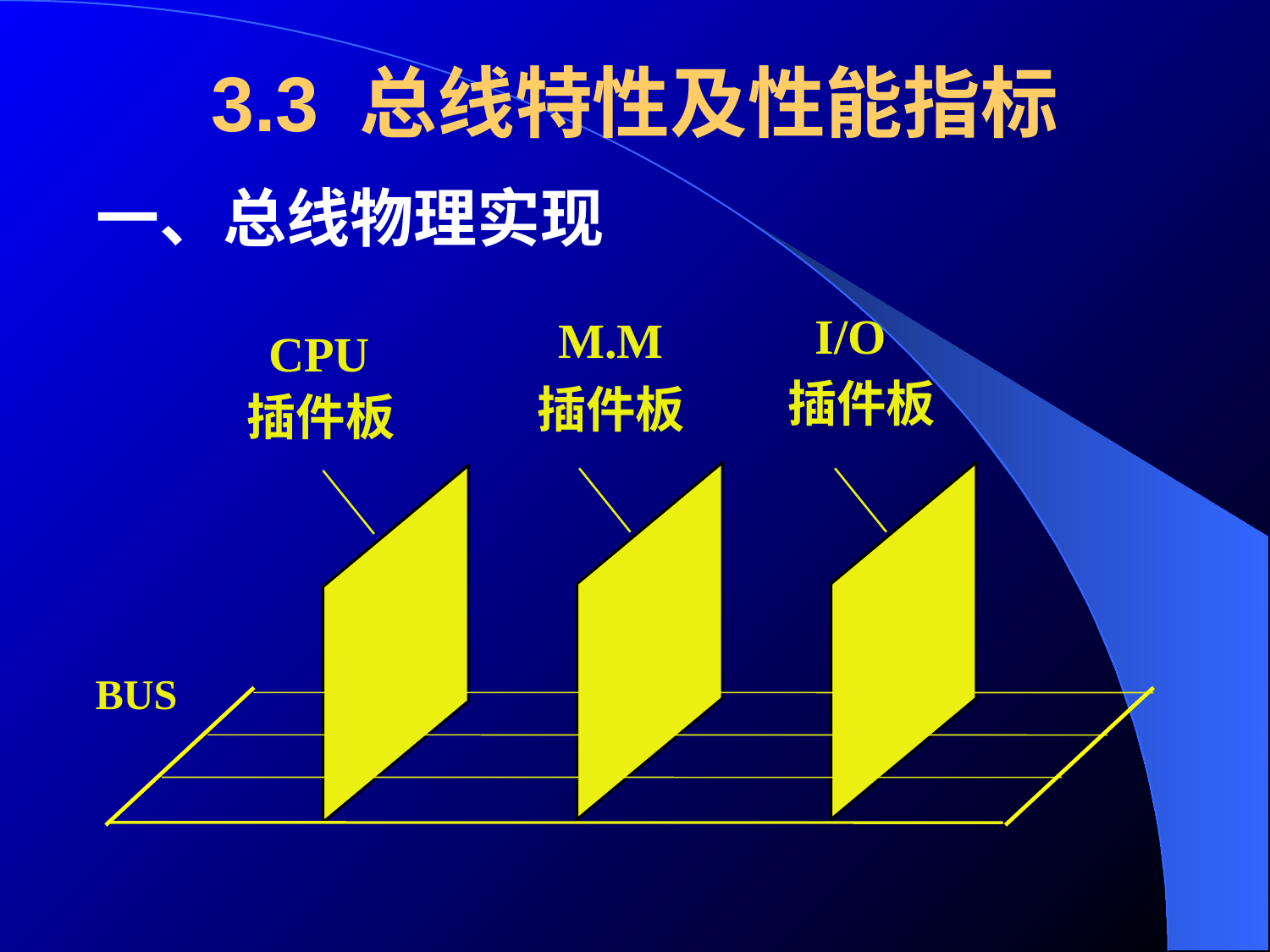

# 3.3 总线特性及性能指标
一、总线物理实现
I/O
插件板

M.M
 插件板

CPU

 插件板

BUS